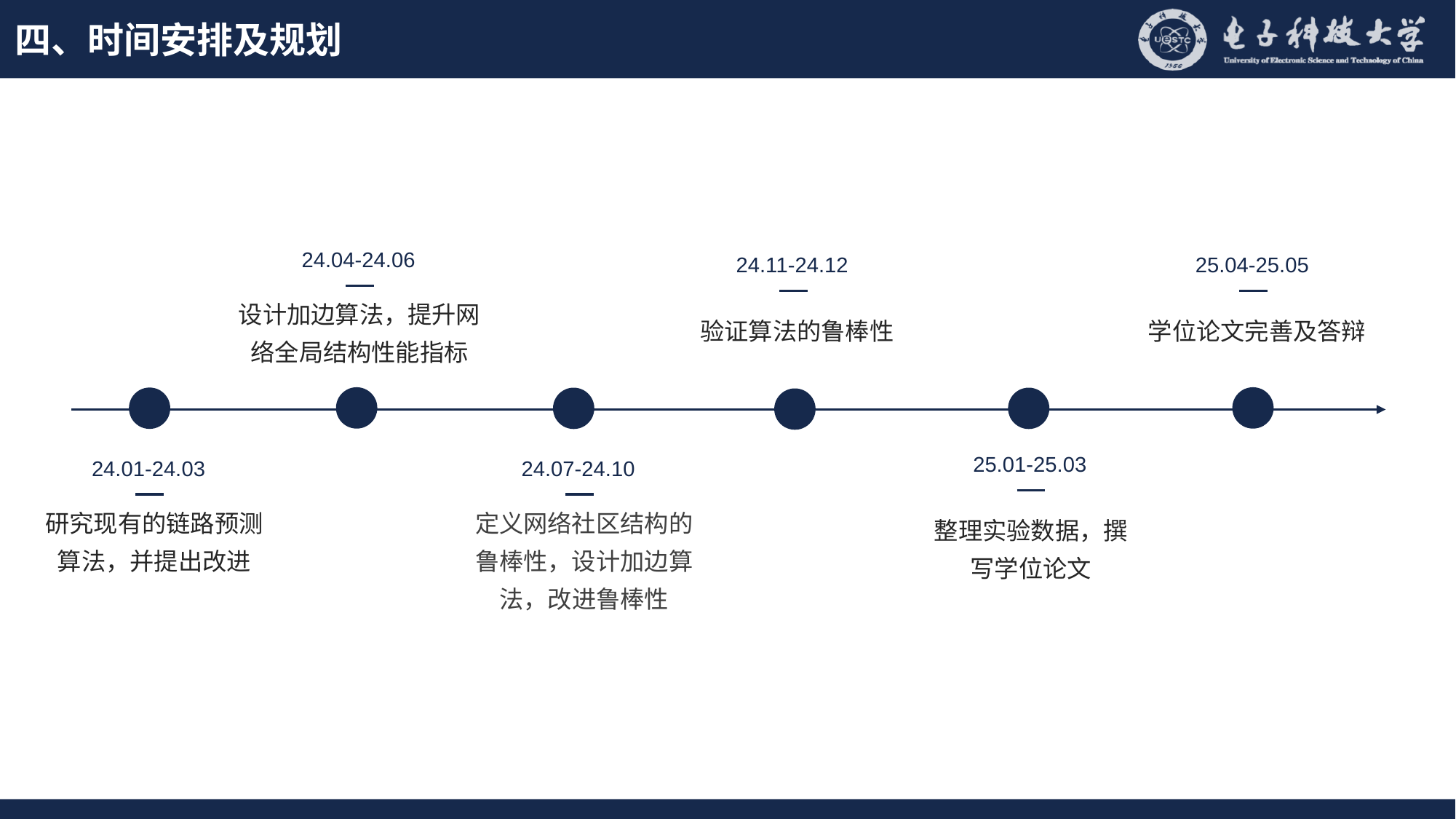

四、时间安排及规划
24.04-24.06
24.11-24.12
25.04-25.05
设计加边算法，提升网络全局结构性能指标
验证算法的鲁棒性
学位论文完善及答辩

25.01-25.03
24.01-24.03
24.07-24.10
研究现有的链路预测算法，并提出改进
定义网络社区结构的鲁棒性，设计加边算法，改进鲁棒性
整理实验数据，撰写学位论文